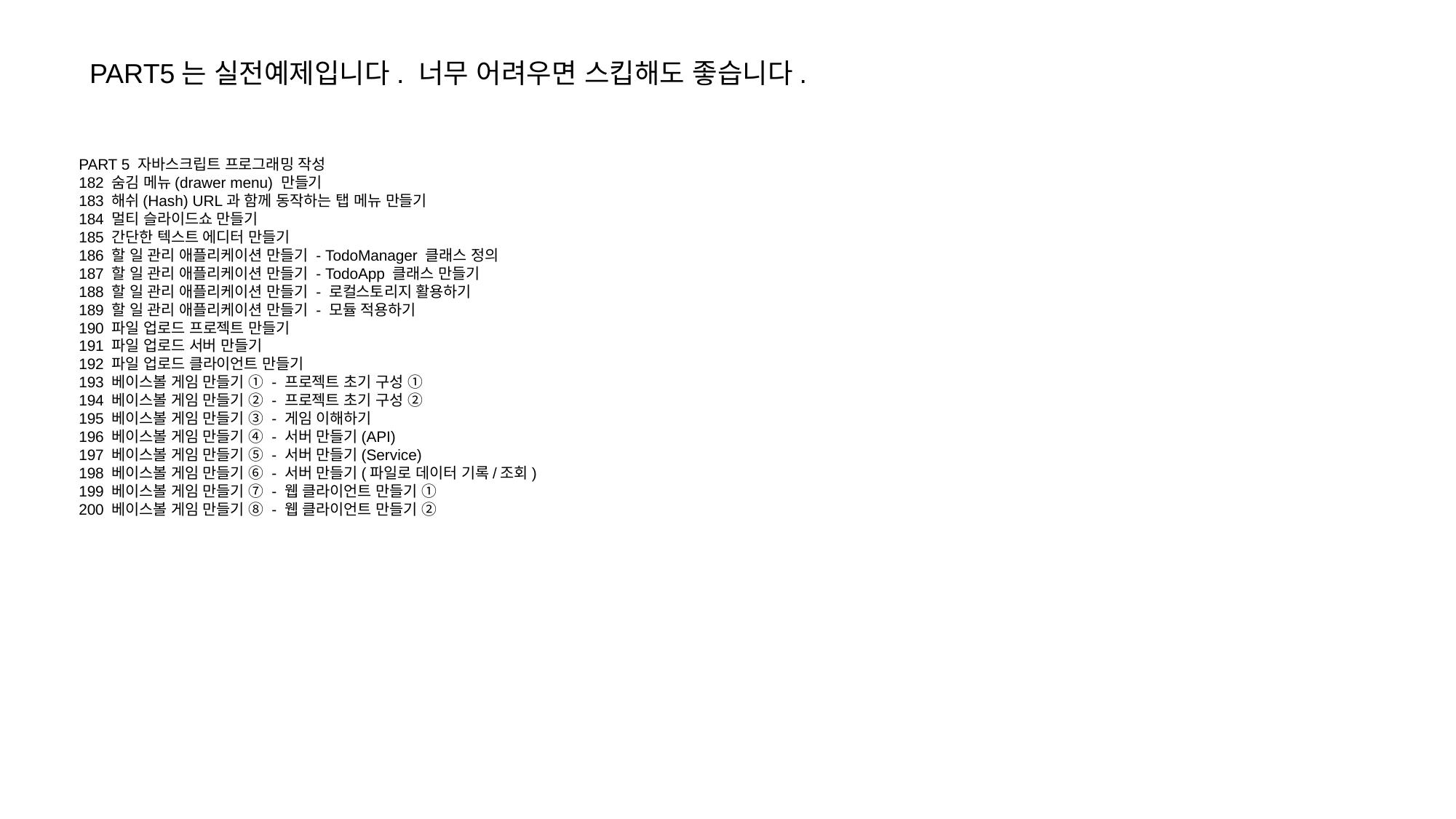

PART5는 실전예제입니다. 너무 어려우면 스킵해도 좋습니다.
PART 5 자바스크립트 프로그래밍 작성
182 숨김 메뉴(drawer menu) 만들기
183 해쉬(Hash) URL과 함께 동작하는 탭 메뉴 만들기
184 멀티 슬라이드쇼 만들기
185 간단한 텍스트 에디터 만들기
186 할 일 관리 애플리케이션 만들기 - TodoManager 클래스 정의
187 할 일 관리 애플리케이션 만들기 - TodoApp 클래스 만들기
188 할 일 관리 애플리케이션 만들기 - 로컬스토리지 활용하기
189 할 일 관리 애플리케이션 만들기 - 모듈 적용하기
190 파일 업로드 프로젝트 만들기
191 파일 업로드 서버 만들기
192 파일 업로드 클라이언트 만들기
193 베이스볼 게임 만들기 ① - 프로젝트 초기 구성 ①
194 베이스볼 게임 만들기 ② - 프로젝트 초기 구성 ②
195 베이스볼 게임 만들기 ③ - 게임 이해하기
196 베이스볼 게임 만들기 ④ - 서버 만들기(API)
197 베이스볼 게임 만들기 ⑤ - 서버 만들기(Service)
198 베이스볼 게임 만들기 ⑥ - 서버 만들기(파일로 데이터 기록/조회)
199 베이스볼 게임 만들기 ⑦ - 웹 클라이언트 만들기 ①
200 베이스볼 게임 만들기 ⑧ - 웹 클라이언트 만들기 ②